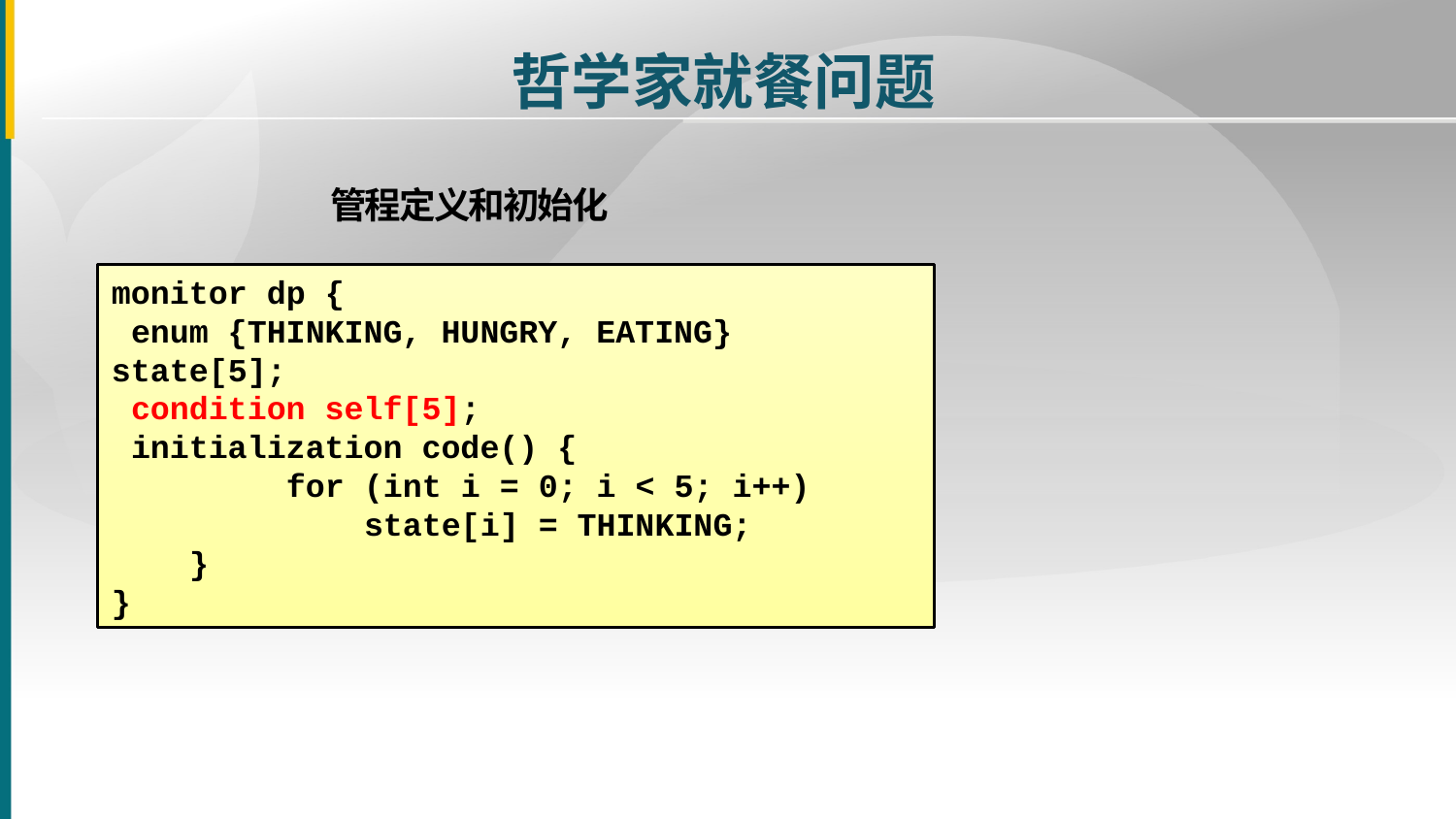

哲学家就餐问题
管程定义和初始化
monitor dp {
 enum {THINKING, HUNGRY, EATING} state[5];
 condition self[5];
 initialization code() {
         for (int i = 0; i < 5; i++)
             state[i] = THINKING;
    }
}